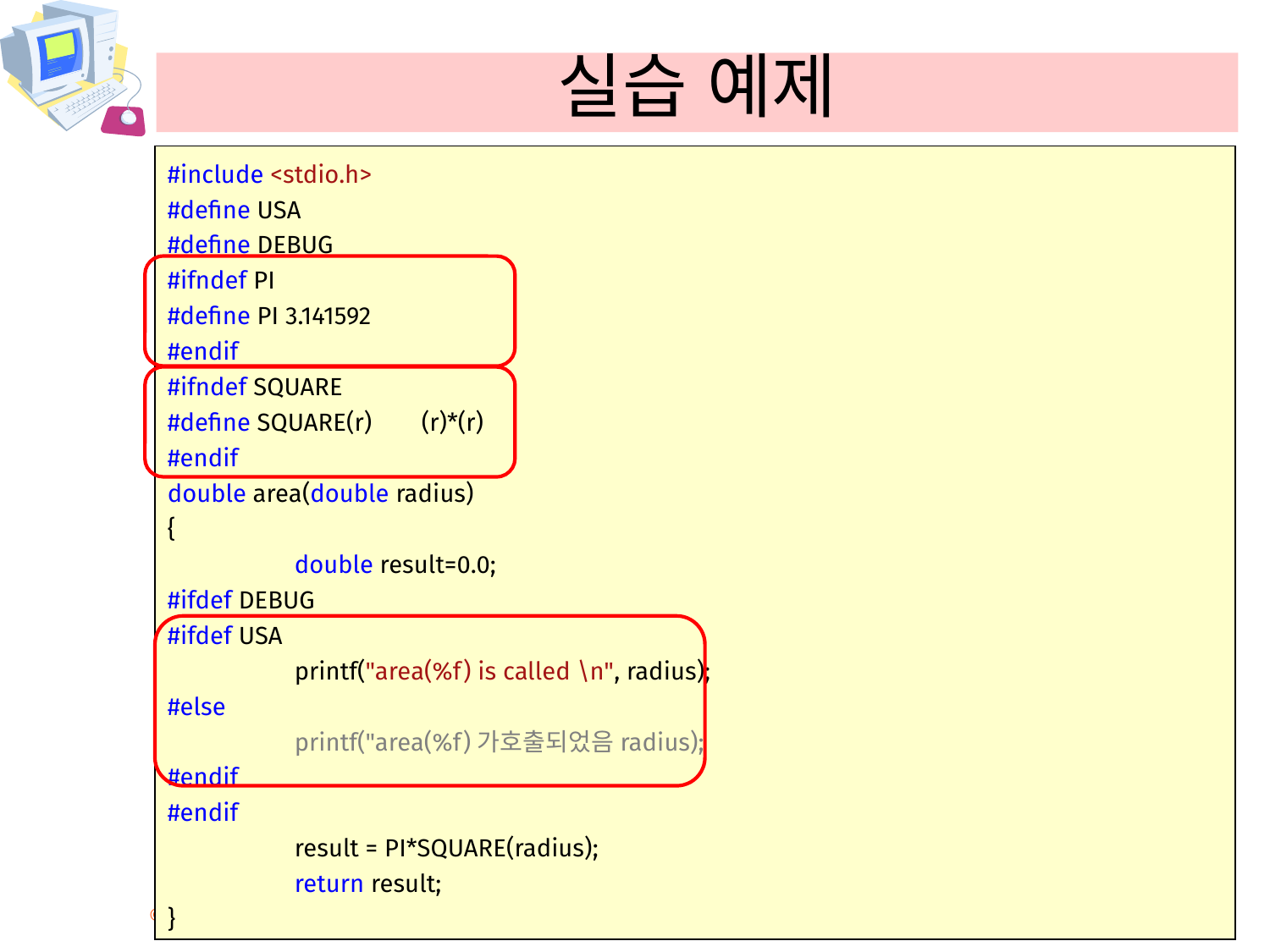

# 실습 예제
#include <stdio.h>
#define USA
#define DEBUG
#ifndef PI
#define PI 3.141592
#endif
#ifndef SQUARE
#define SQUARE(r)	(r)*(r)
#endif
double area(double radius)
{
	double result=0.0;
#ifdef DEBUG
#ifdef USA
	printf("area(%f) is called \n", radius);
#else
	printf("area(%f)가호출되었음radius);
#endif
#endif
	result = PI*SQUARE(radius);
	return result;
}